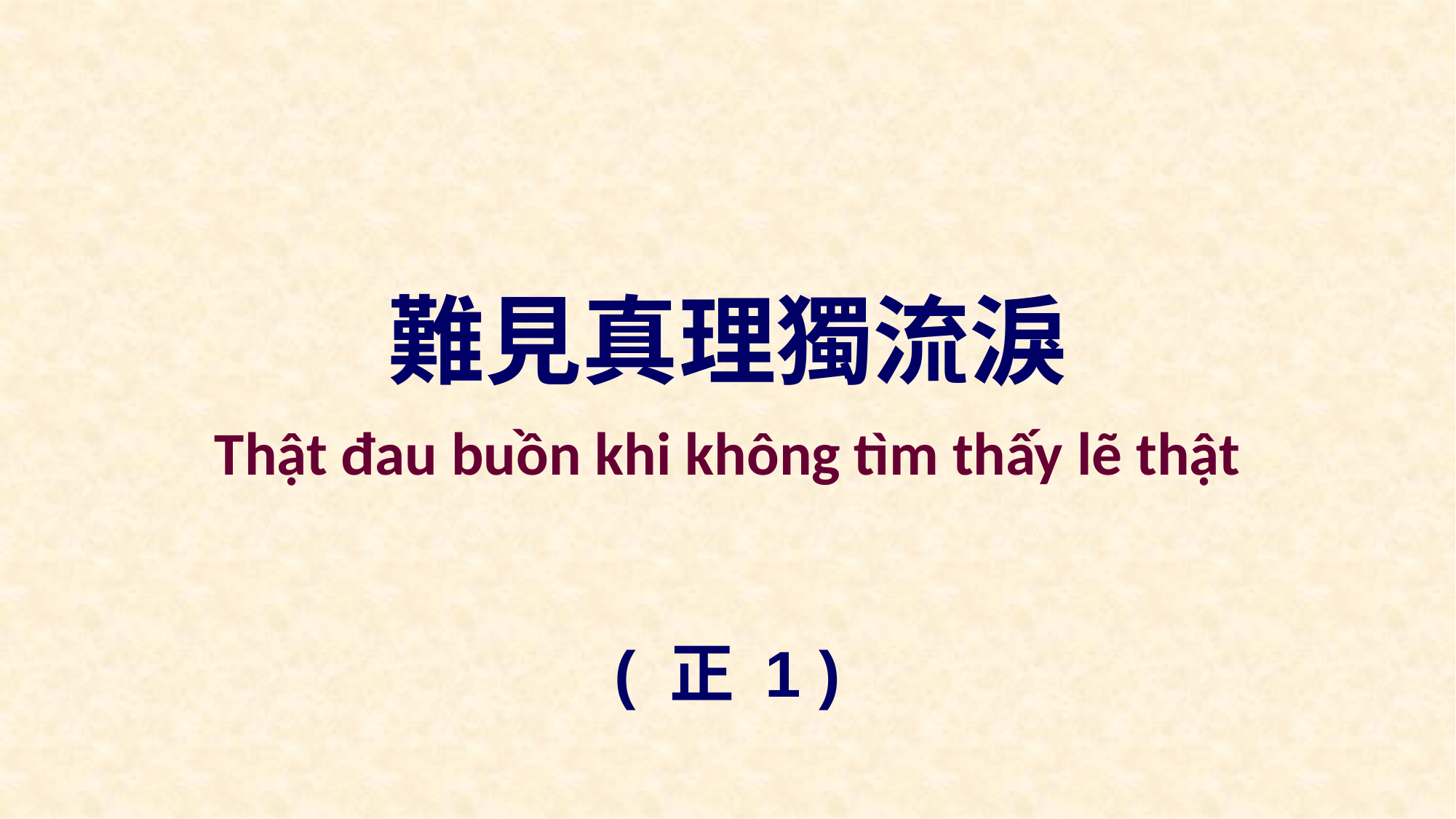

難見真理獨流淚
Thật đau buồn khi không tìm thấy lẽ thật
( 正 1 )